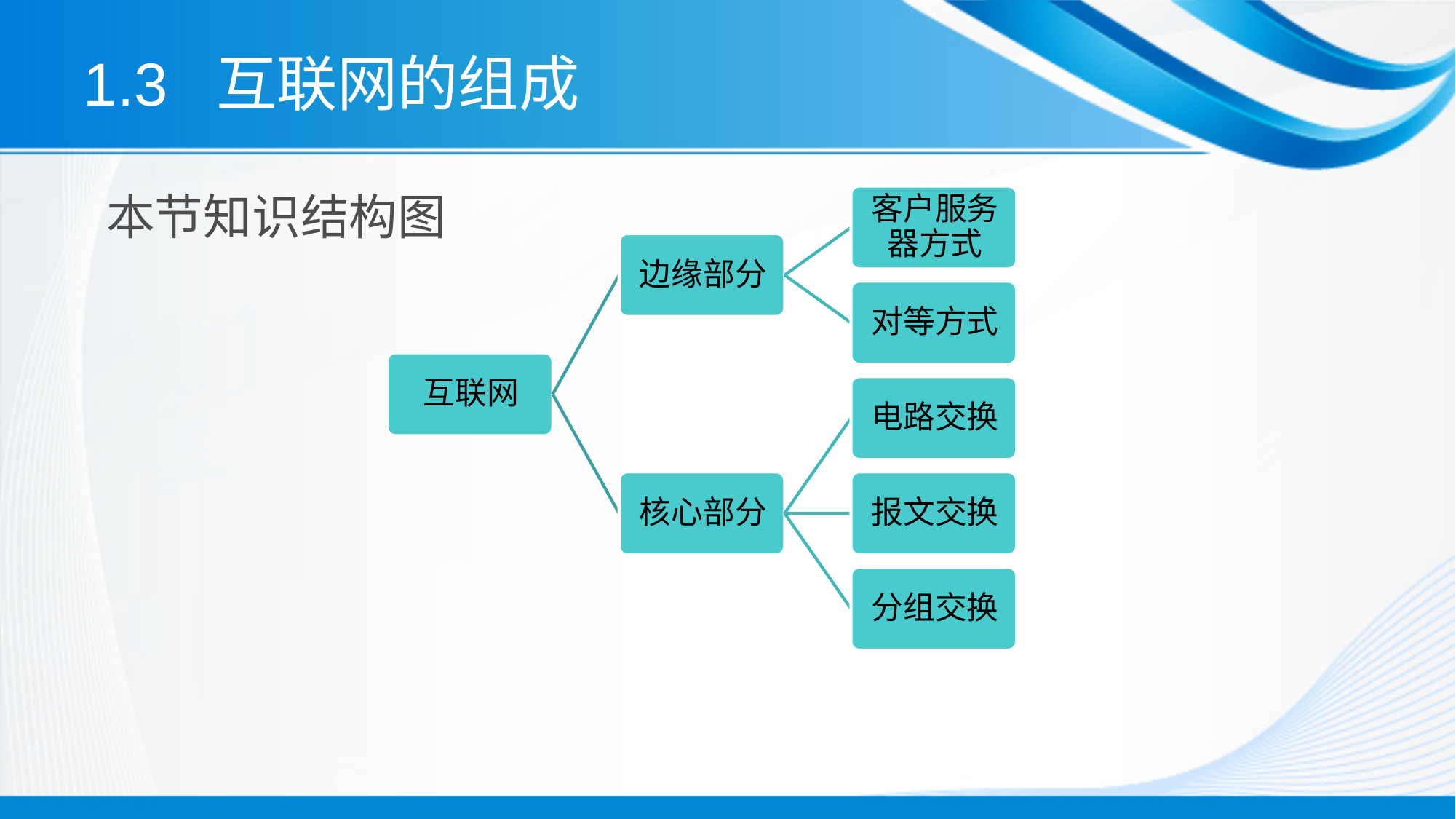

# 1.3  互联网的组成
本节知识结构图

互联网

边缘部分

客户服务器方式

对等方式

核心部分

电路交换

报文交换

分组交换